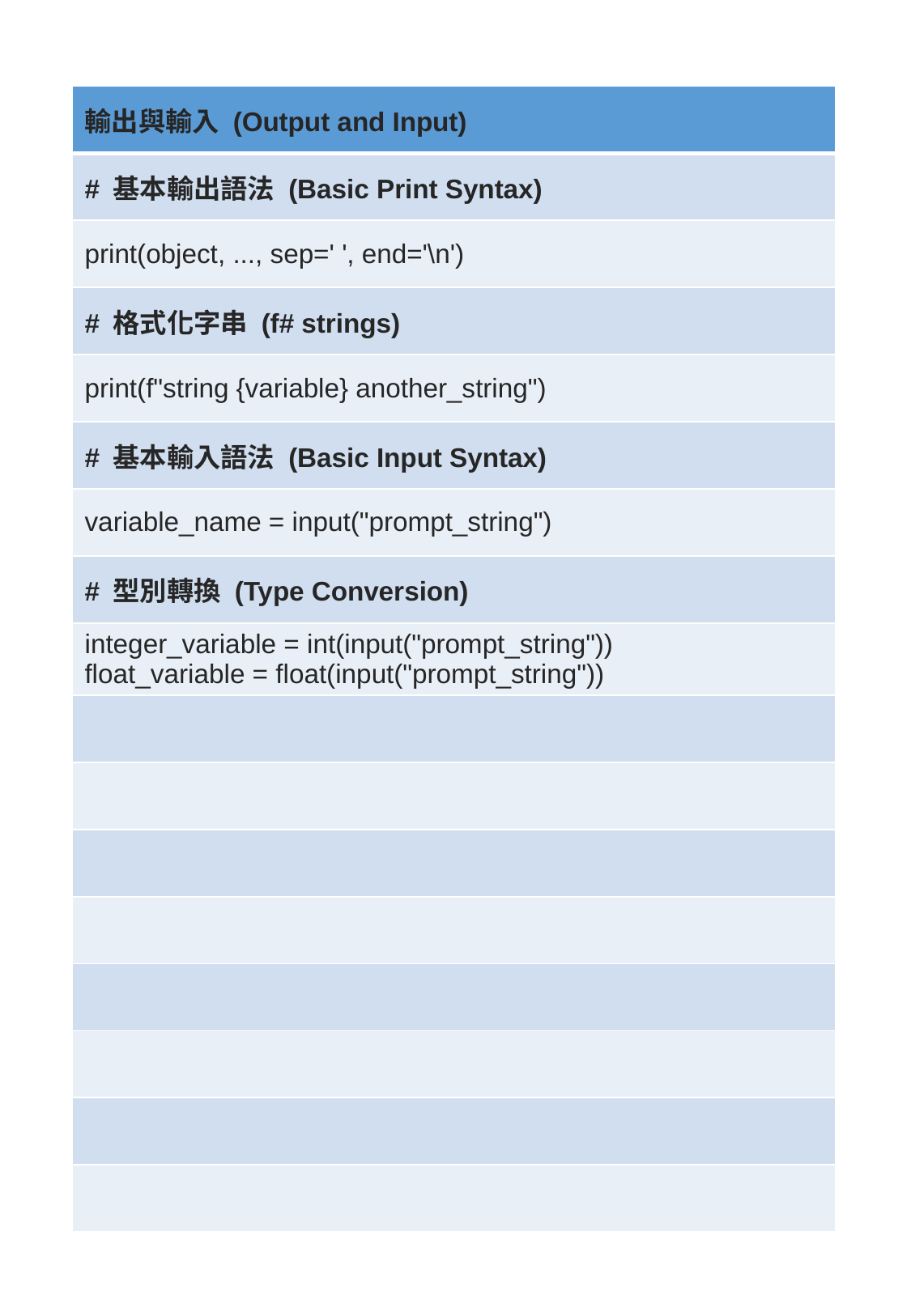

| 輸出與輸入 (Output and Input) |
| --- |
| # 基本輸出語法 (Basic Print Syntax) |
| print(object, ..., sep=' ', end='\n') |
| # 格式化字串 (f# strings) |
| print(f"string {variable} another\_string") |
| # 基本輸入語法 (Basic Input Syntax) |
| variable\_name = input("prompt\_string") |
| # 型別轉換 (Type Conversion) |
| integer\_variable = int(input("prompt\_string")) float\_variable = float(input("prompt\_string")) |
|  |
|  |
|  |
|  |
|  |
|  |
|  |
|  |